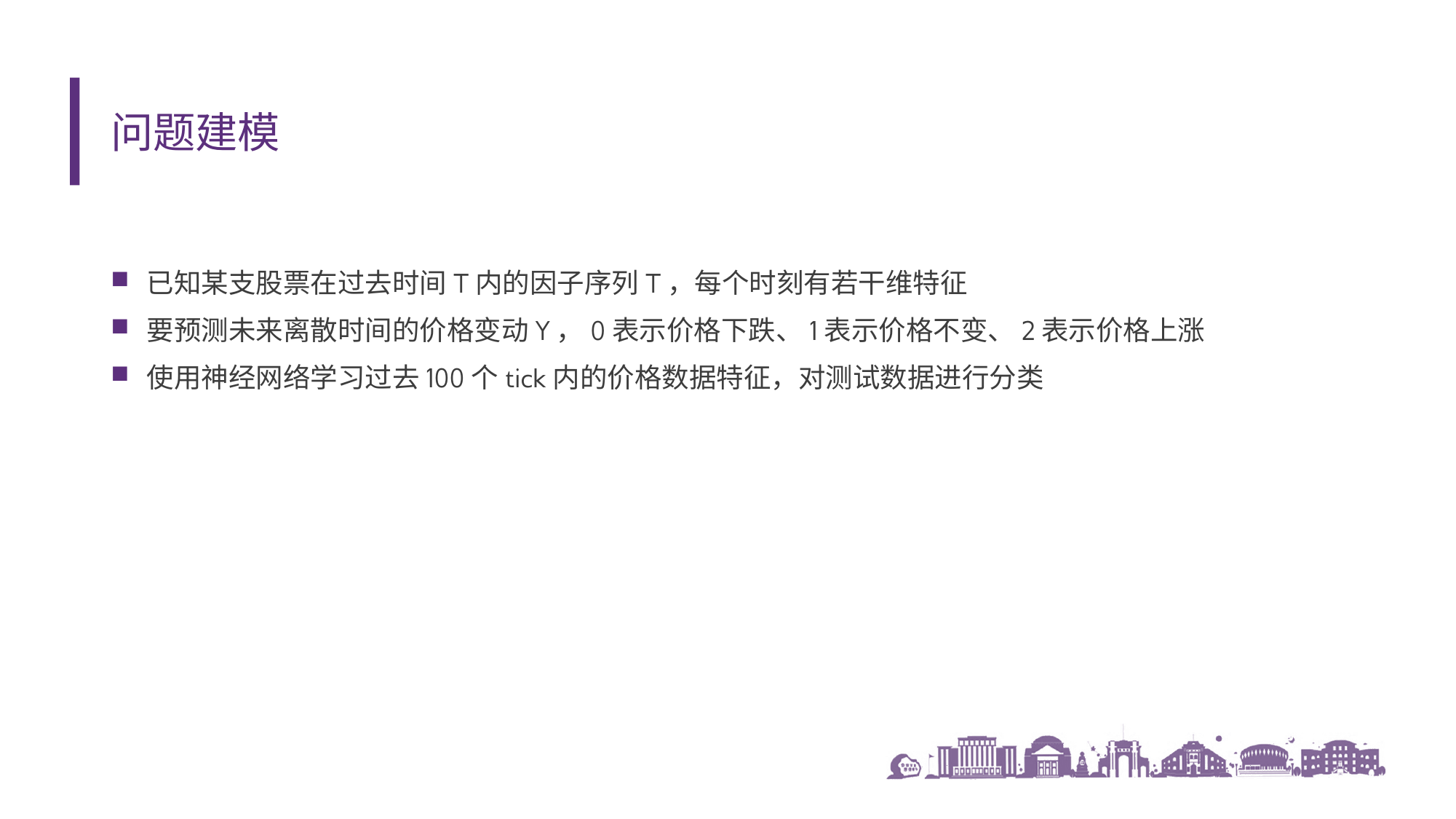

# 问题建模
已知某支股票在过去时间T内的因子序列T，每个时刻有若干维特征
要预测未来离散时间的价格变动Y，0表示价格下跌、1表示价格不变、2表示价格上涨
使用神经网络学习过去100个tick内的价格数据特征，对测试数据进行分类